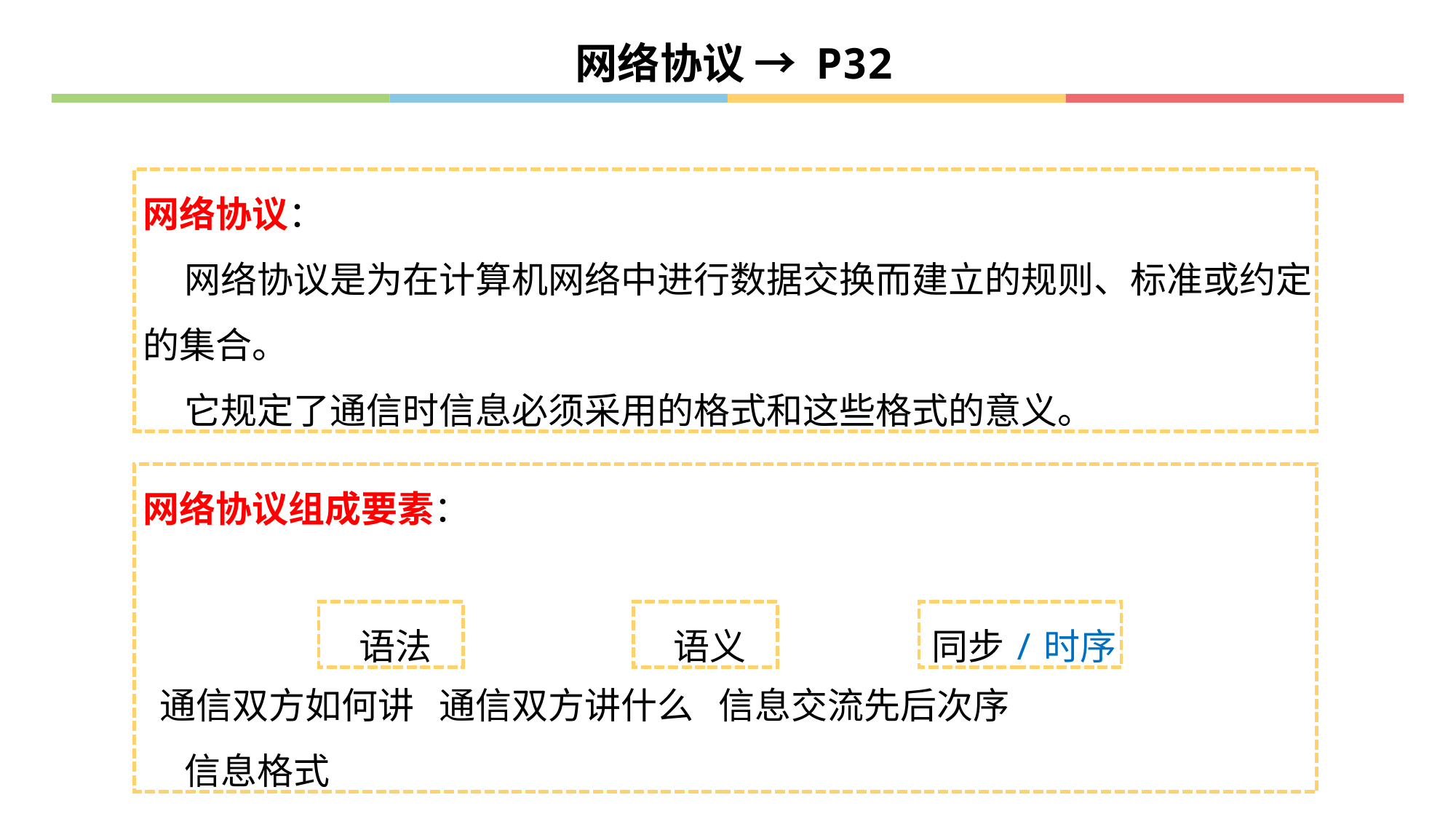

网络协议 → P32
网络协议：
    网络协议是为在计算机网络中进行数据交换而建立的规则、标准或约定的集合。
    它规定了通信时信息必须采用的格式和这些格式的意义。
网络协议组成要素：

 通信双方如何讲   通信双方讲什么   信息交流先后次序
    信息格式
语法
语义
同步/时序